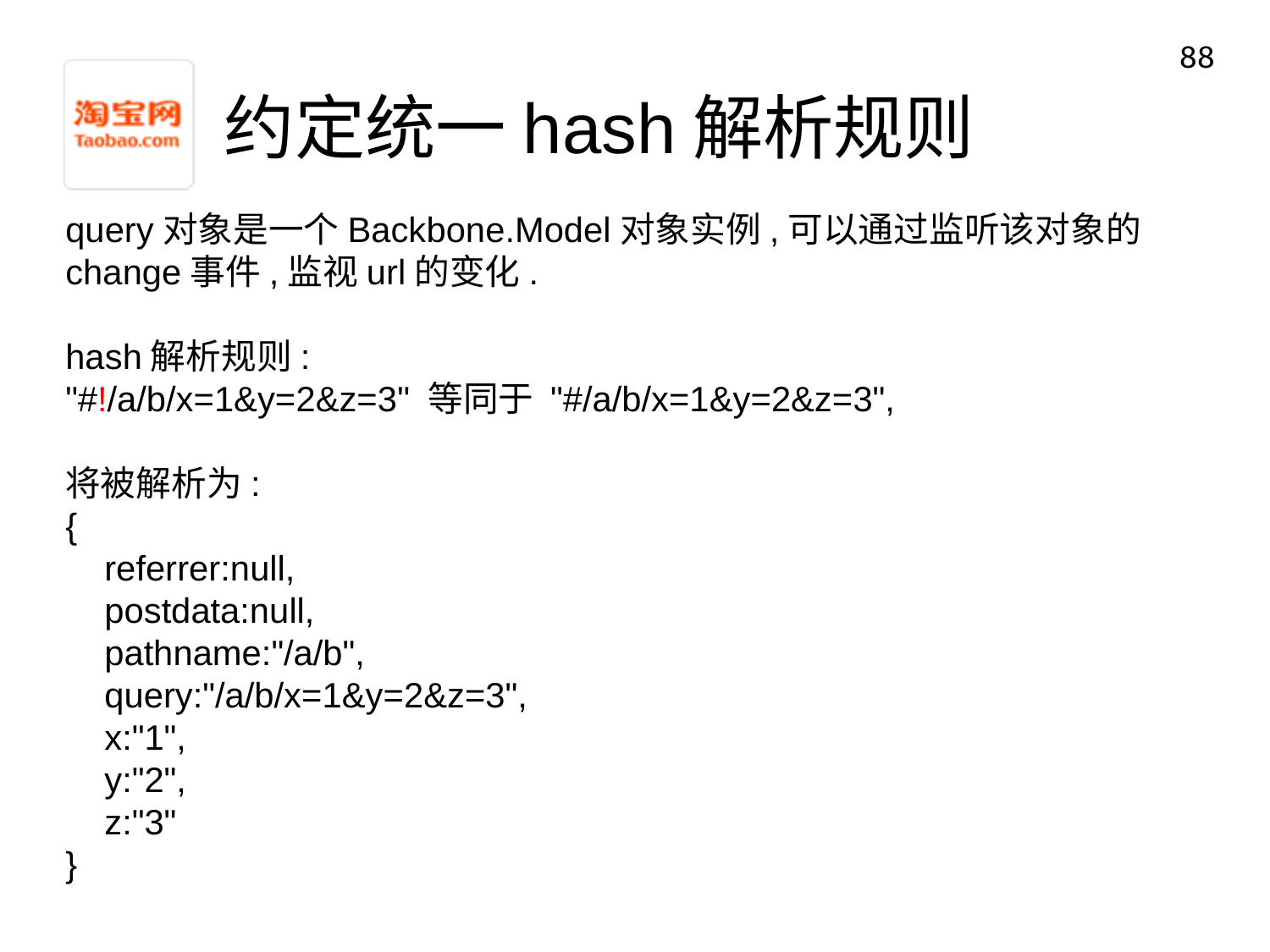

88
# 约定统一hash解析规则
query对象是一个Backbone.Model对象实例,可以通过监听该对象的change事件,监视url的变化.

hash解析规则:
"#!/a/b/x=1&y=2&z=3" 等同于 "#/a/b/x=1&y=2&z=3",

将被解析为:
{
    referrer:null,
    postdata:null,
    pathname:"/a/b",
    query:"/a/b/x=1&y=2&z=3",
    x:"1",
    y:"2",
    z:"3"
}